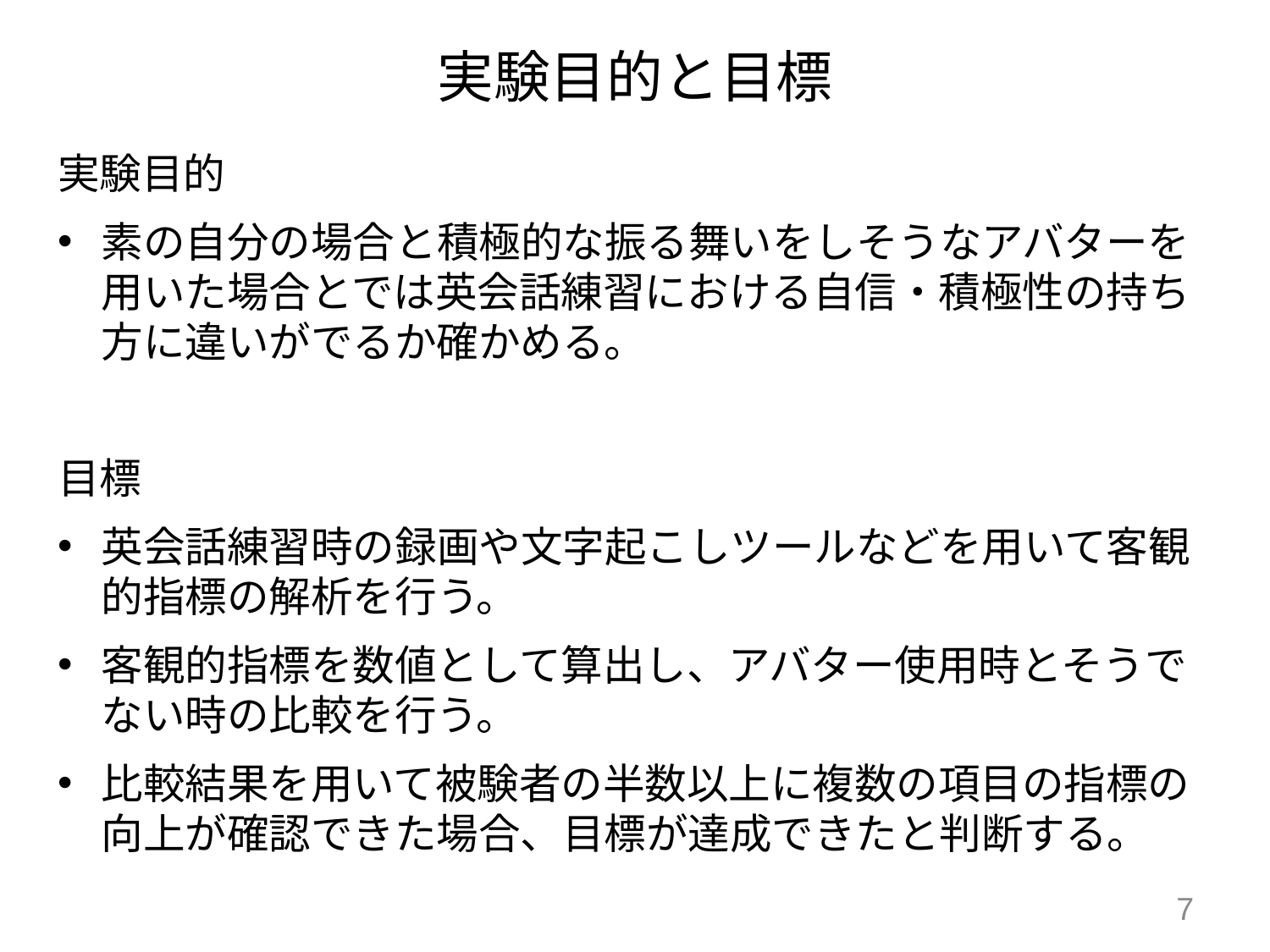

# 実験目的と目標
実験目的
素の自分の場合と積極的な振る舞いをしそうなアバターを用いた場合とでは英会話練習における自信・積極性の持ち方に違いがでるか確かめる。

目標
英会話練習時の録画や文字起こしツールなどを用いて客観的指標の解析を行う。
客観的指標を数値として算出し、アバター使用時とそうでない時の比較を行う。
比較結果を用いて被験者の半数以上に複数の項目の指標の向上が確認できた場合、目標が達成できたと判断する。

7